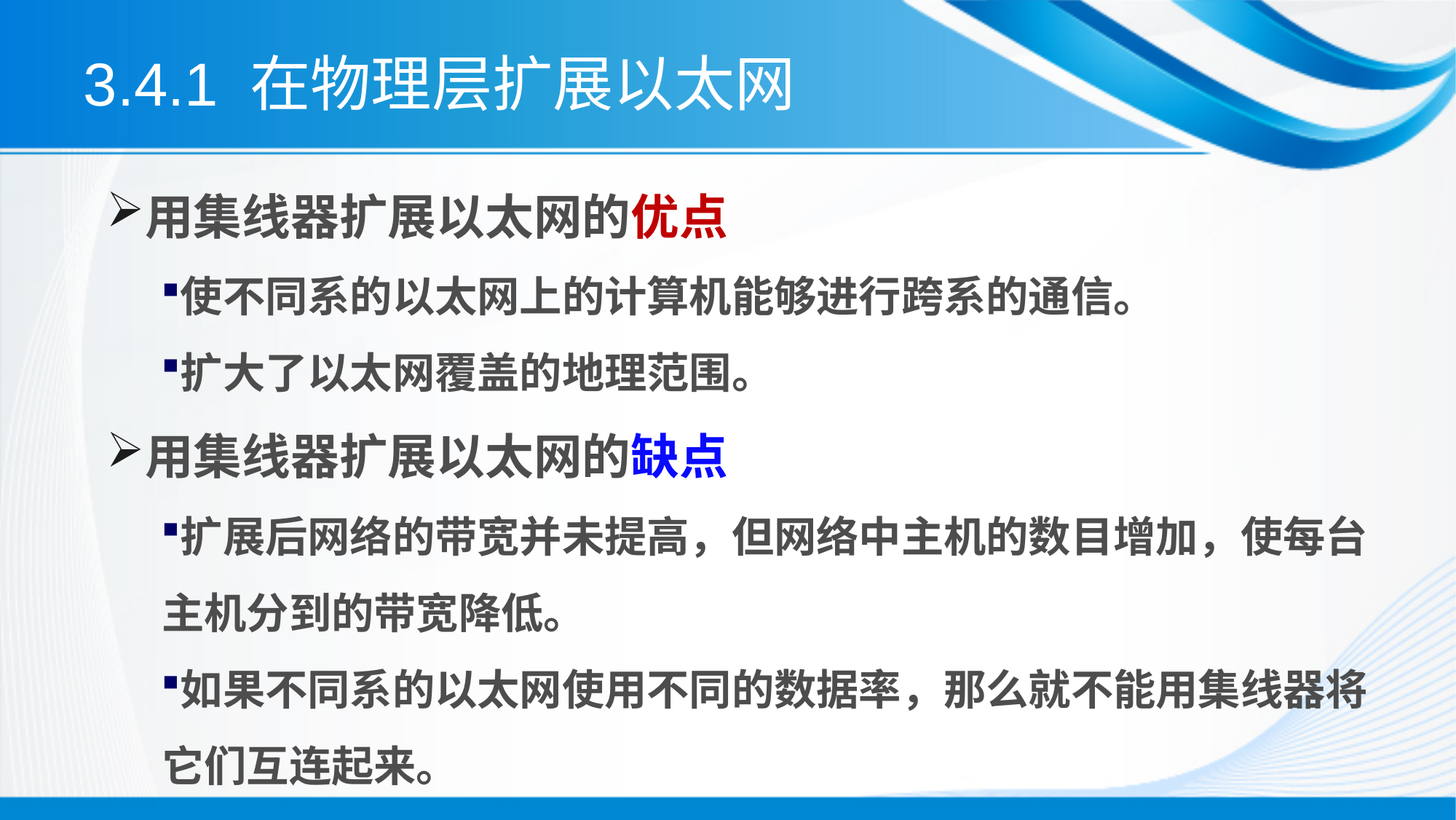

# 3.4.1 在物理层扩展以太网
用集线器扩展以太网的优点
使不同系的以太网上的计算机能够进行跨系的通信。
扩大了以太网覆盖的地理范围。
用集线器扩展以太网的缺点
扩展后网络的带宽并未提高，但网络中主机的数目增加，使每台主机分到的带宽降低。
如果不同系的以太网使用不同的数据率，那么就不能用集线器将它们互连起来。